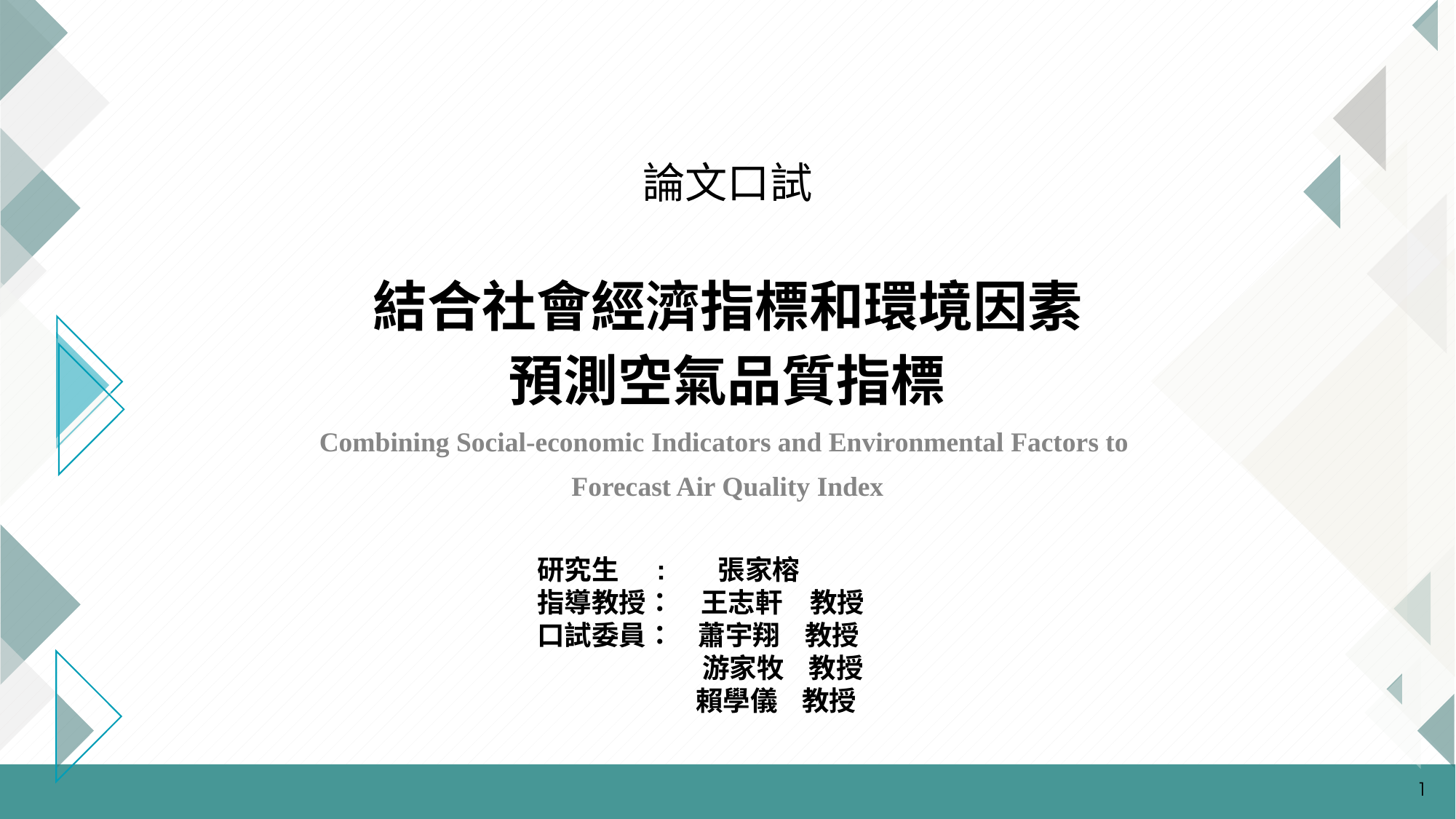

論文口試

結合社會經濟指標和環境因素
預測空氣品質指標
Combining Social-economic Indicators and Environmental Factors to
Forecast Air Quality Index

研究生     :      張家榕
指導教授：　王志軒　教授
口試委員：    蕭宇翔    教授
	        游家牧    教授
　　　　        賴學儀    教授

1